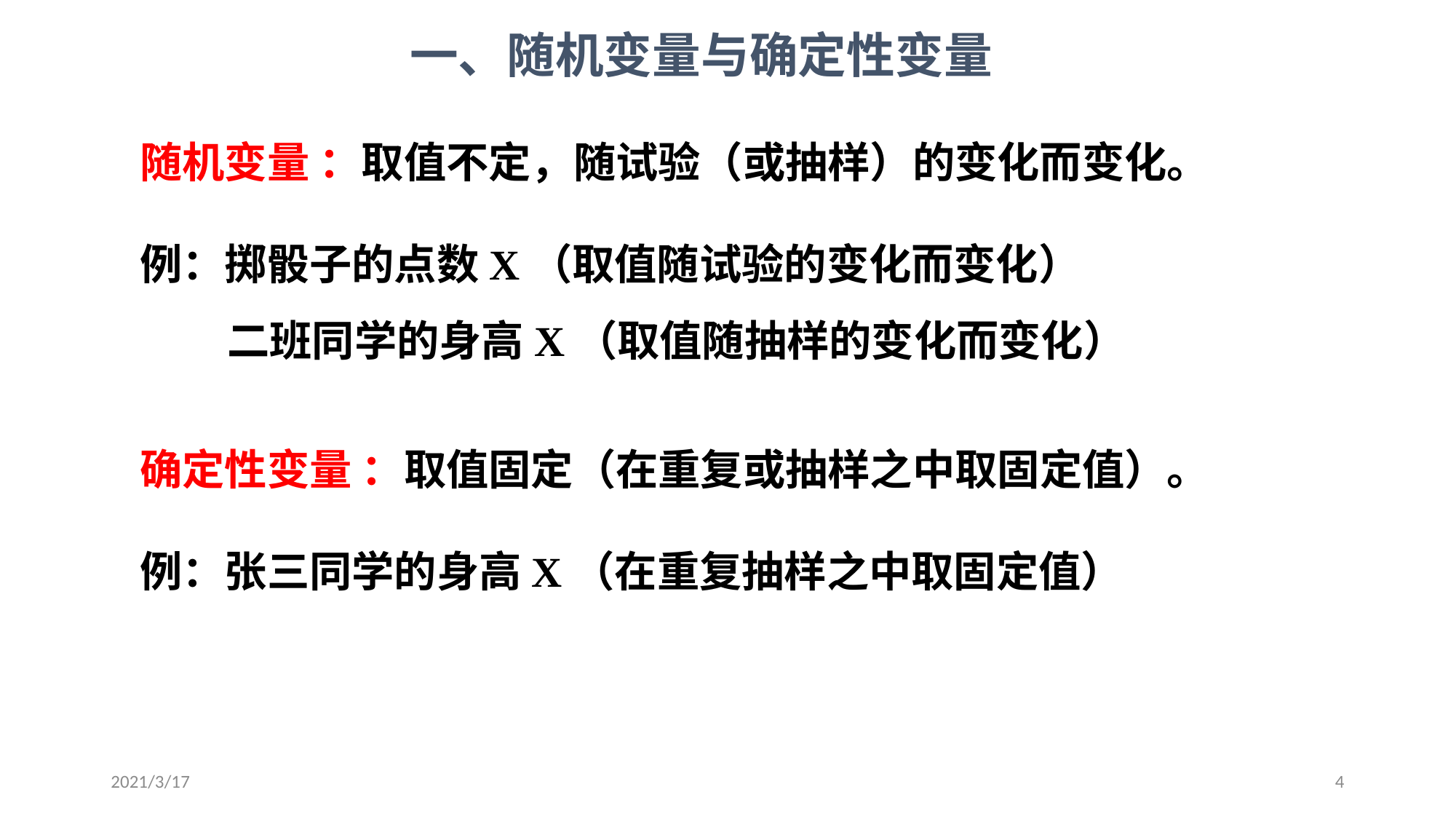

一、随机变量与确定性变量
随机变量 ：取值不定，随试验（或抽样）的变化而变化。

例：掷骰子的点数X（取值随试验的变化而变化）
        二班同学的身高X（取值随抽样的变化而变化）
确定性变量 ：取值固定（在重复或抽样之中取固定值）。

例：张三同学的身高X（在重复抽样之中取固定值）
2021/3/17
4